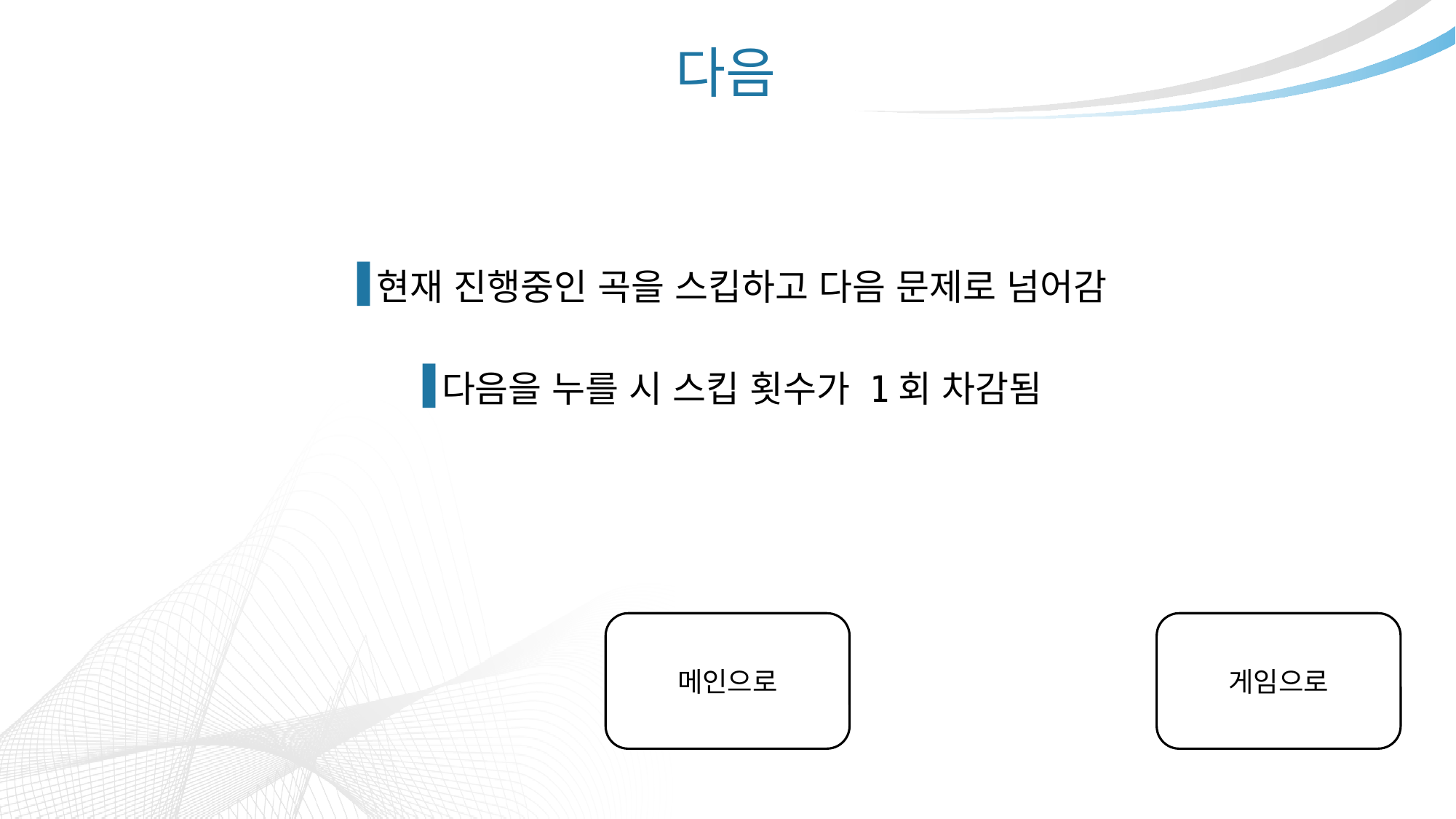

# 다음

현재 진행중인 곡을 스킵하고 다음 문제로 넘어감

다음을 누를 시 스킵 횟수가 1회 차감됨

메인으로
게임으로